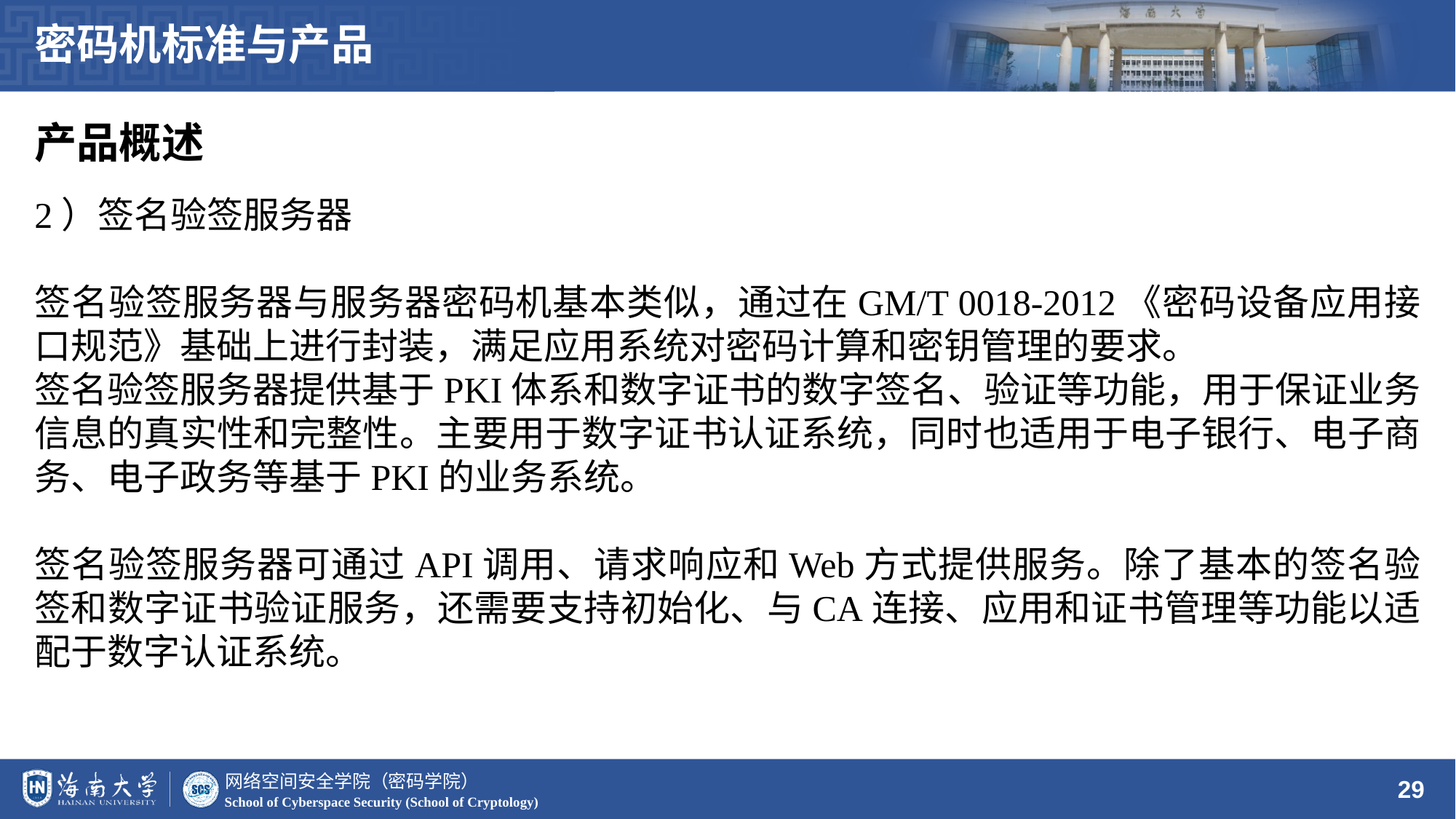

密码机标准与产品
产品概述
2）签名验签服务器

签名验签服务器与服务器密码机基本类似，通过在GM/T 0018-2012《密码设备应用接口规范》基础上进行封装，满足应用系统对密码计算和密钥管理的要求。
签名验签服务器提供基于PKI体系和数字证书的数字签名、验证等功能，用于保证业务信息的真实性和完整性。主要用于数字证书认证系统，同时也适用于电子银行、电子商务、电子政务等基于PKI的业务系统。

签名验签服务器可通过API调用、请求响应和Web方式提供服务。除了基本的签名验签和数字证书验证服务，还需要支持初始化、与CA连接、应用和证书管理等功能以适配于数字认证系统。
29